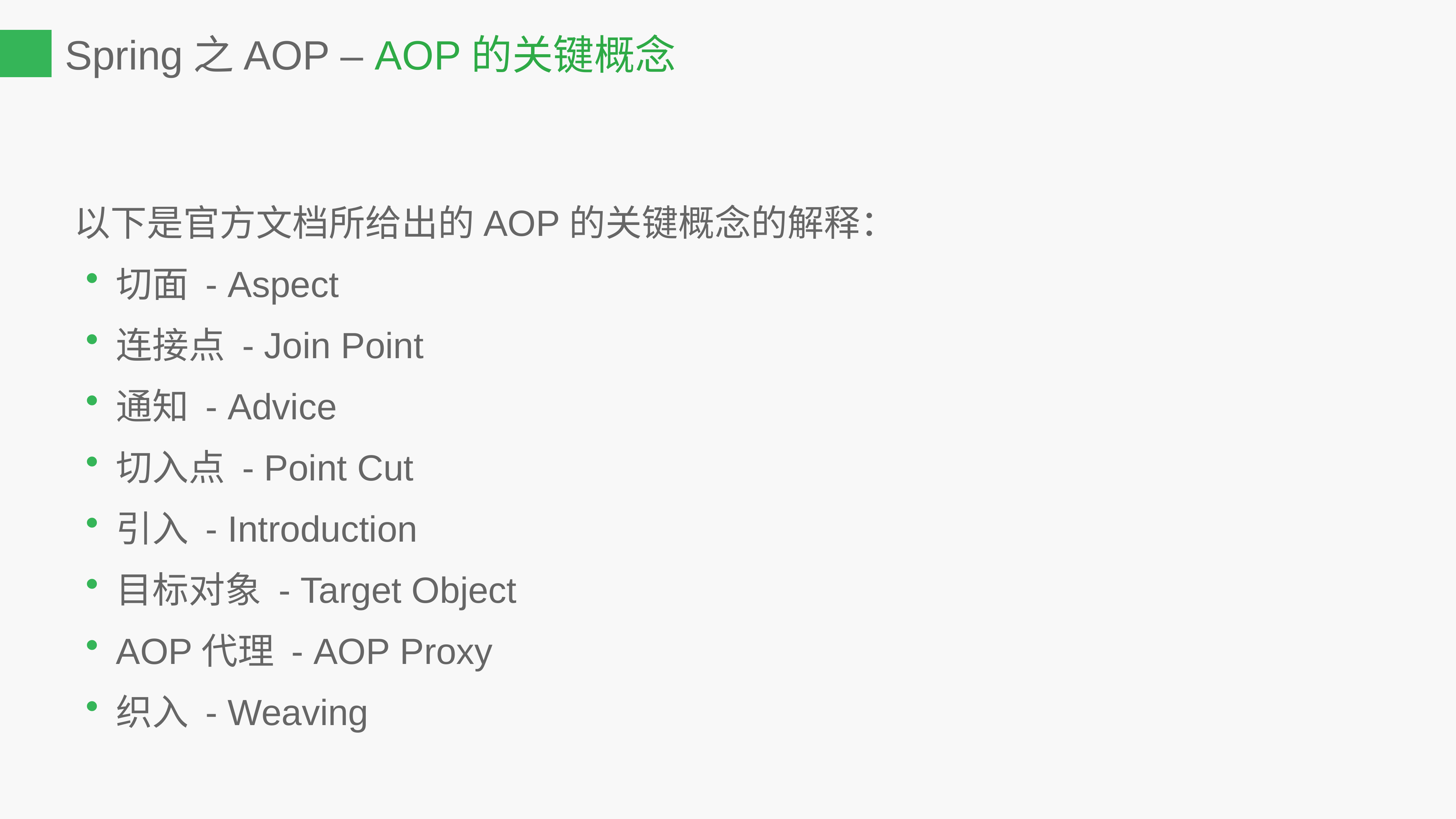

Spring之AOP – AOP的关键概念

以下是官方文档所给出的AOP的关键概念的解释：
切面 - Aspect
连接点 - Join Point
通知 - Advice
切入点 - Point Cut
引入 - Introduction
目标对象 - Target Object
AOP代理 - AOP Proxy
织入 - Weaving